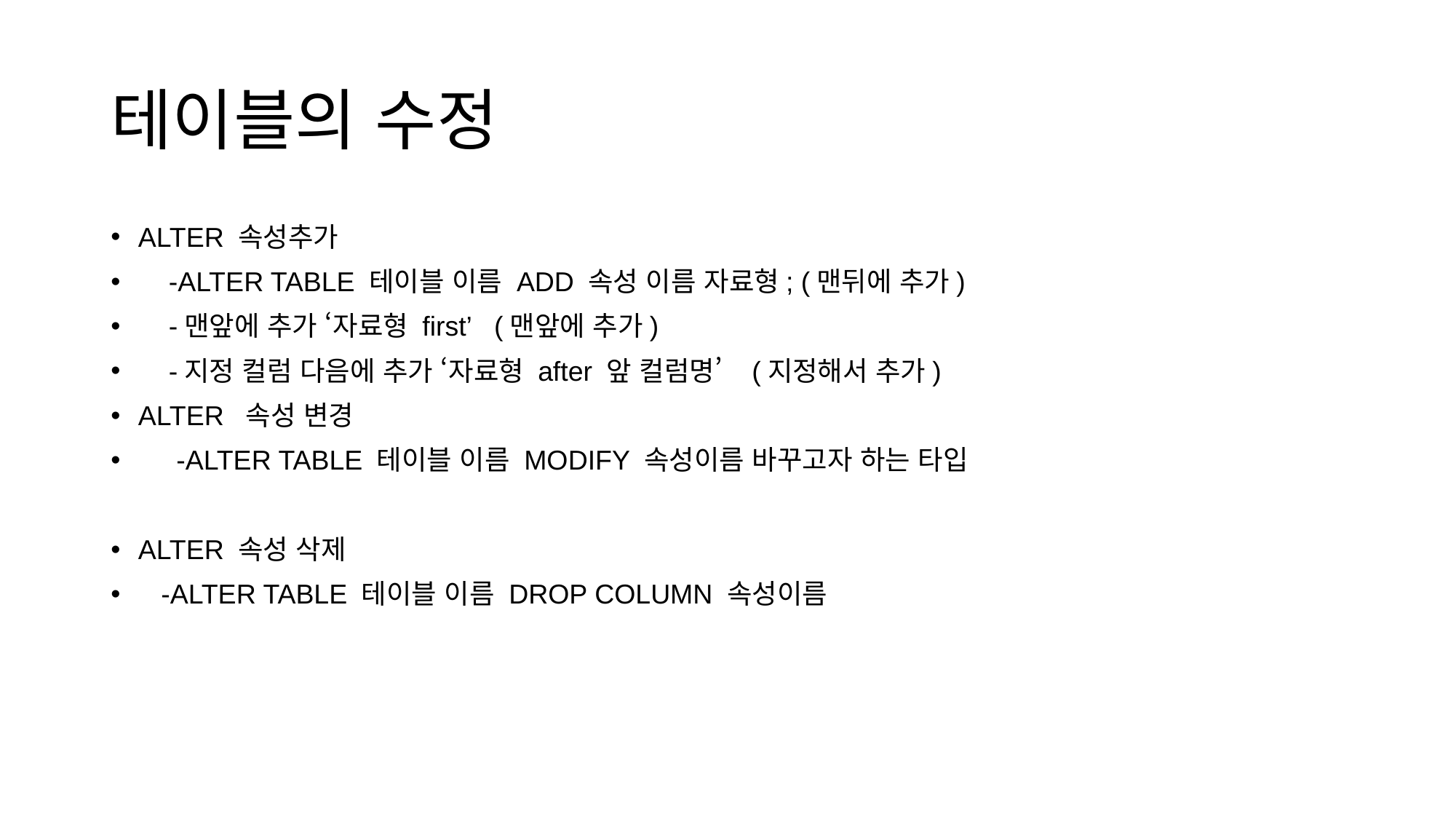

# 테이블의 수정
ALTER 속성추가
    -ALTER TABLE 테이블 이름 ADD 속성 이름 자료형; (맨뒤에 추가)
    -맨앞에 추가 ‘자료형 first’   (맨앞에 추가)
    -지정 컬럼 다음에 추가 ‘자료형 after 앞 컬럼명’   (지정해서 추가)
ALTER  속성 변경
     -ALTER TABLE 테이블 이름 MODIFY 속성이름 바꾸고자 하는 타입

ALTER 속성 삭제
   -ALTER TABLE 테이블 이름 DROP COLUMN 속성이름